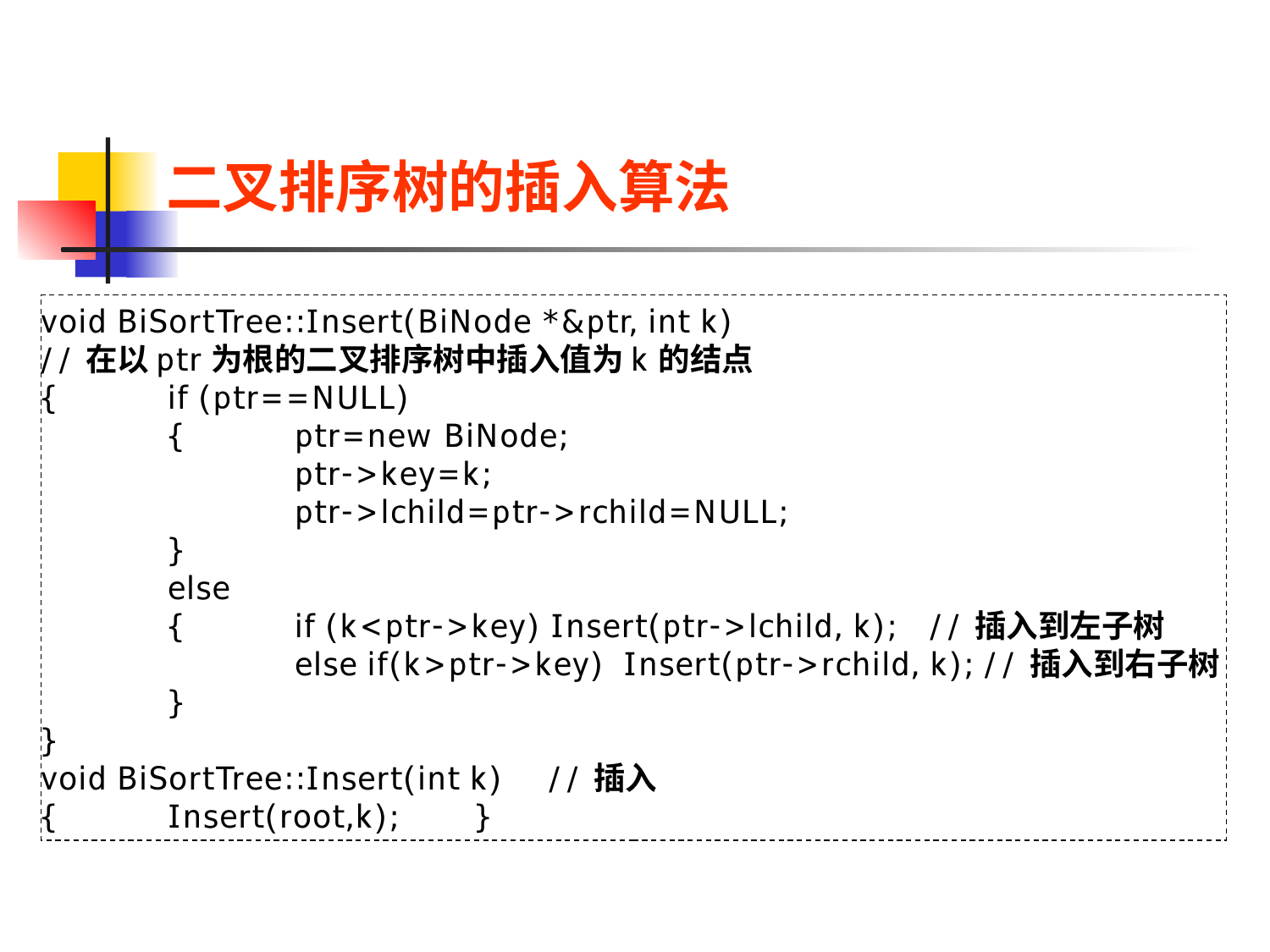

二叉排序树的插入算法
void BiSortTree::Insert(BiNode *&ptr, int k)
//在以ptr为根的二叉排序树中插入值为k的结点
{	if (ptr==NULL)
	{	ptr=new BiNode;
		ptr->key=k;
		ptr->lchild=ptr->rchild=NULL;
	}
	else
	{	if (k<ptr->key) Insert(ptr->lchild, k);	//插入到左子树
		else if(k>ptr->key)  Insert(ptr->rchild, k); //插入到右子树
	}
}
void BiSortTree::Insert(int k) 	//插入
{	Insert(root,k);        }